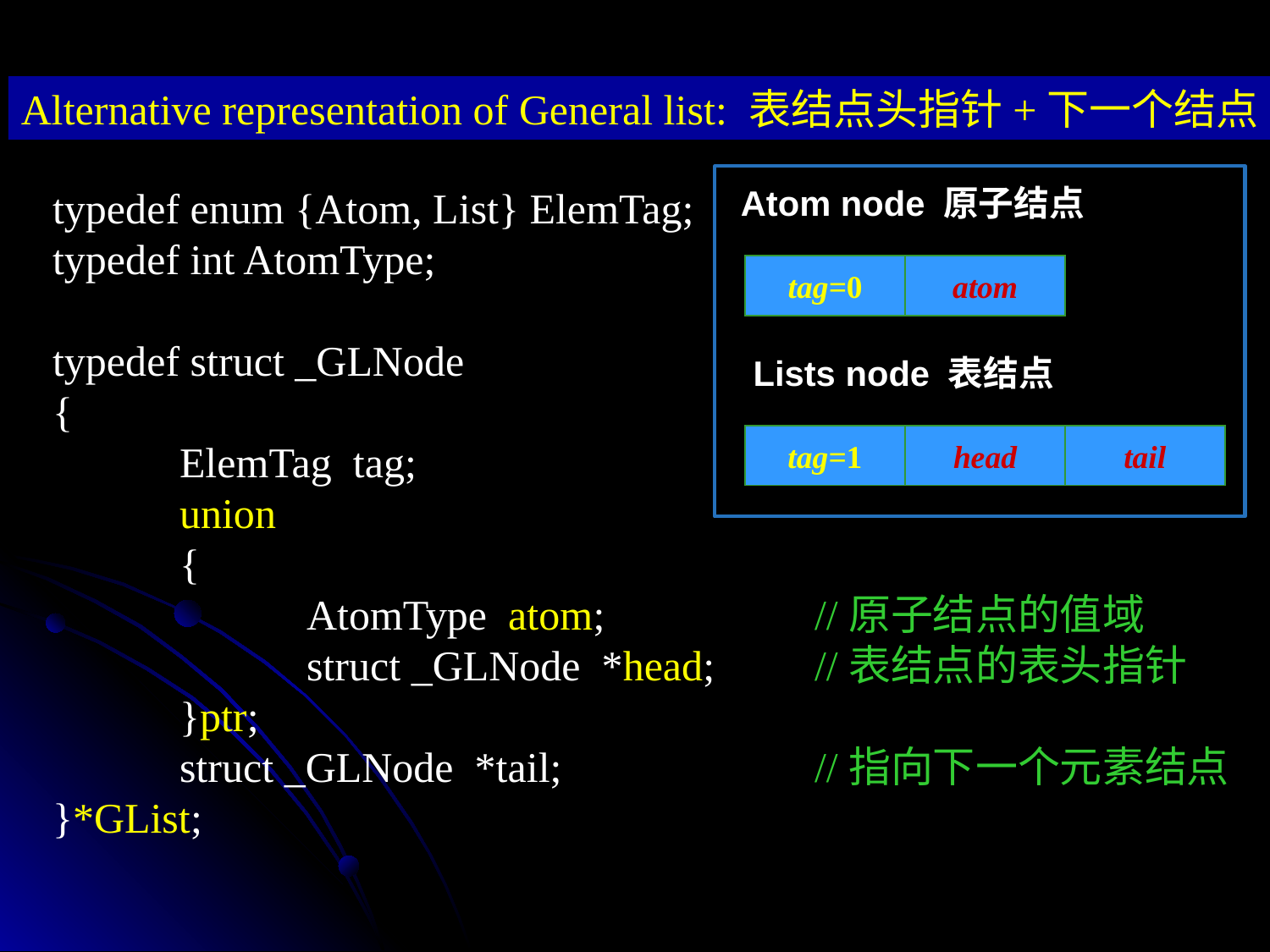

Alternative representation of General list: 表结点头指针+下一个结点

typedef enum {Atom, List} ElemTag;
typedef int AtomType;

typedef struct _GLNode
{
	ElemTag  tag;
	union
	{
		AtomType  atom;	   	//原子结点的值域
		struct _GLNode  *head; 	//表结点的表头指针
	}ptr;
	struct _GLNode  *tail; 		//指向下一个元素结点
}*GList;
Atom node 原子结点
tag=0
atom
Lists node 表结点
tag=1
head
tail